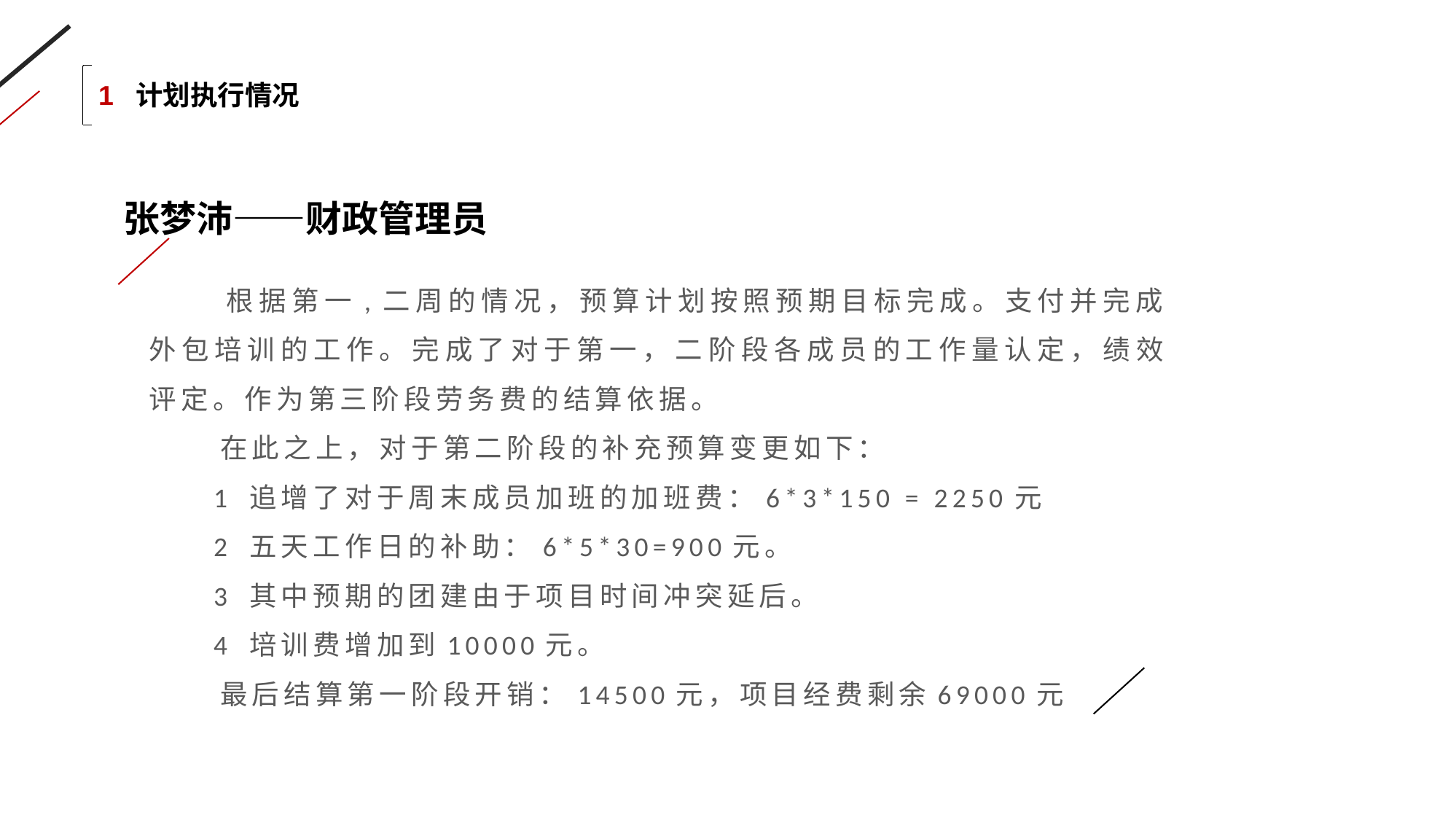

1  计划执行情况

张梦沛——财政管理员

      根据第一,二周的情况，预算计划按照预期目标完成。支付并完成外包培训的工作。完成了对于第一，二阶段各成员的工作量认定，绩效评定。作为第三阶段劳务费的结算依据。
      在此之上，对于第二阶段的补充预算变更如下：
      1 追增了对于周末成员加班的加班费：6*3*150 = 2250元
      2 五天工作日的补助：6*5*30=900元。
      3 其中预期的团建由于项目时间冲突延后。
      4 培训费增加到10000元。
      最后结算第一阶段开销：14500元，项目经费剩余69000元